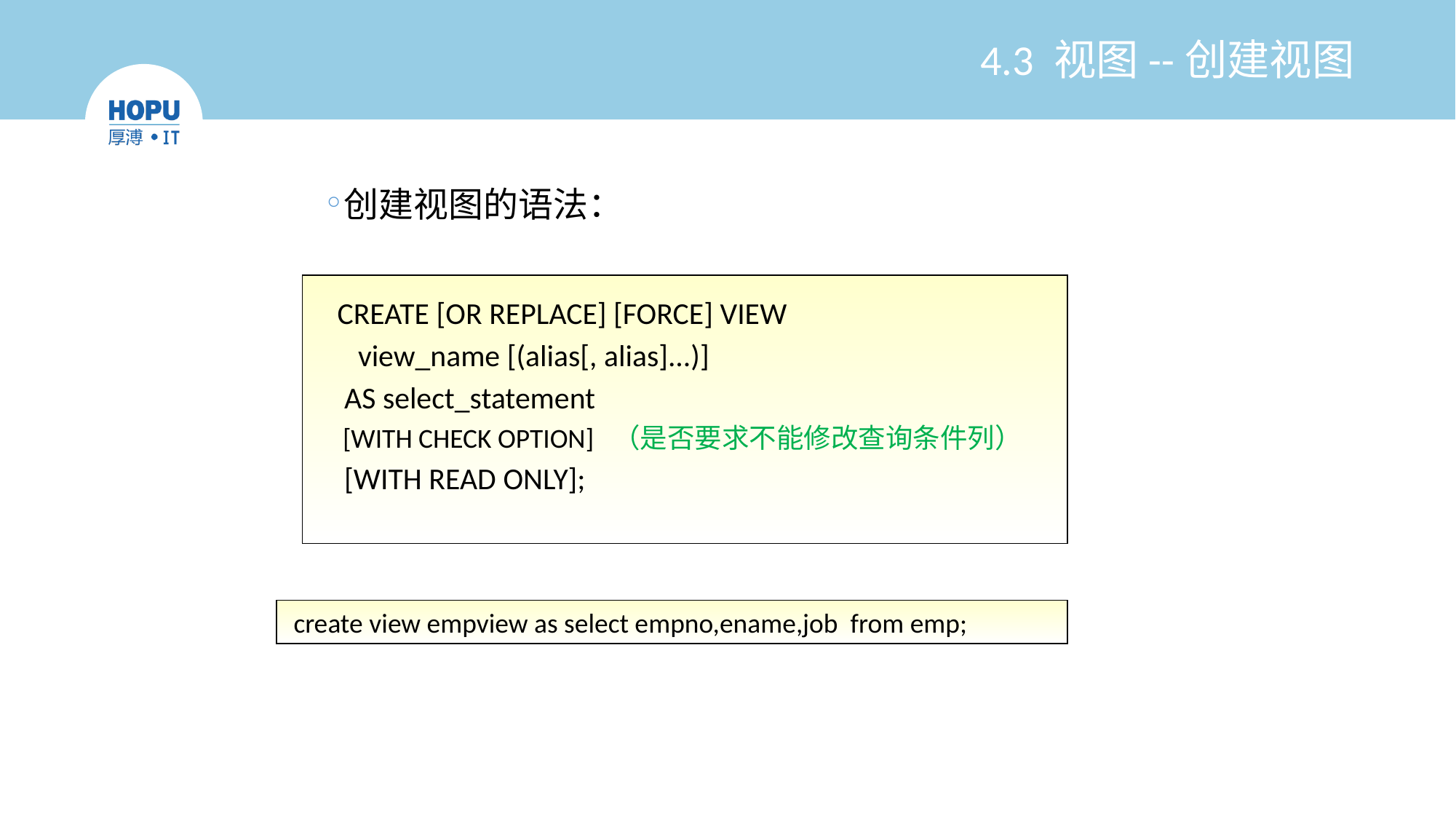

# 4.3 视图--创建视图
创建视图的语法：

 CREATE [OR REPLACE] [FORCE] VIEW
    view_name [(alias[, alias]...)]
  AS select_statement
  [WITH CHECK OPTION]  （是否要求不能修改查询条件列）
  [WITH READ ONLY];

 create view empview as select empno,ename,job  from emp;